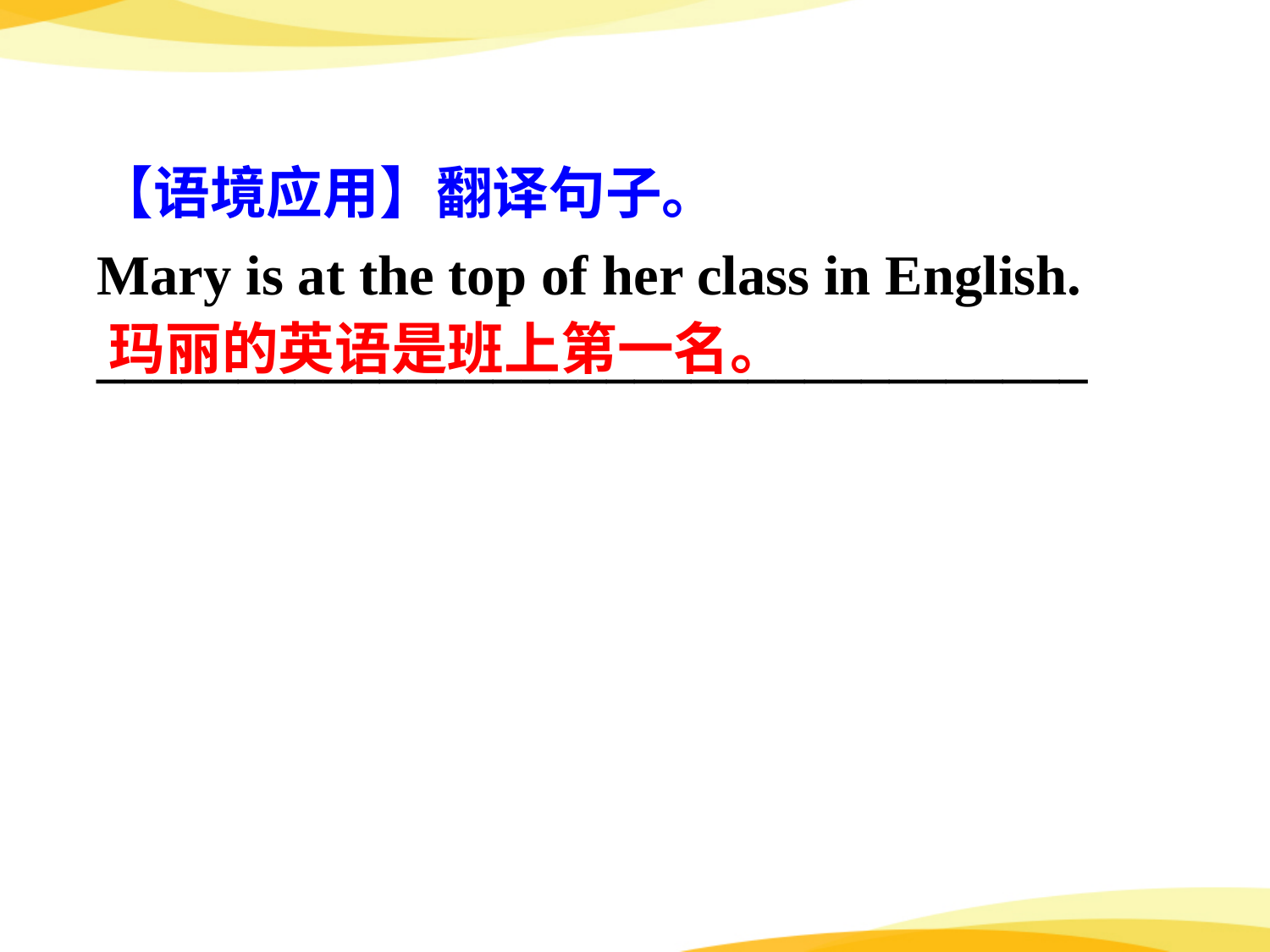

【语境应用】翻译句子。
Mary is at the top of her class in English.
___________________________________
玛丽的英语是班上第一名。